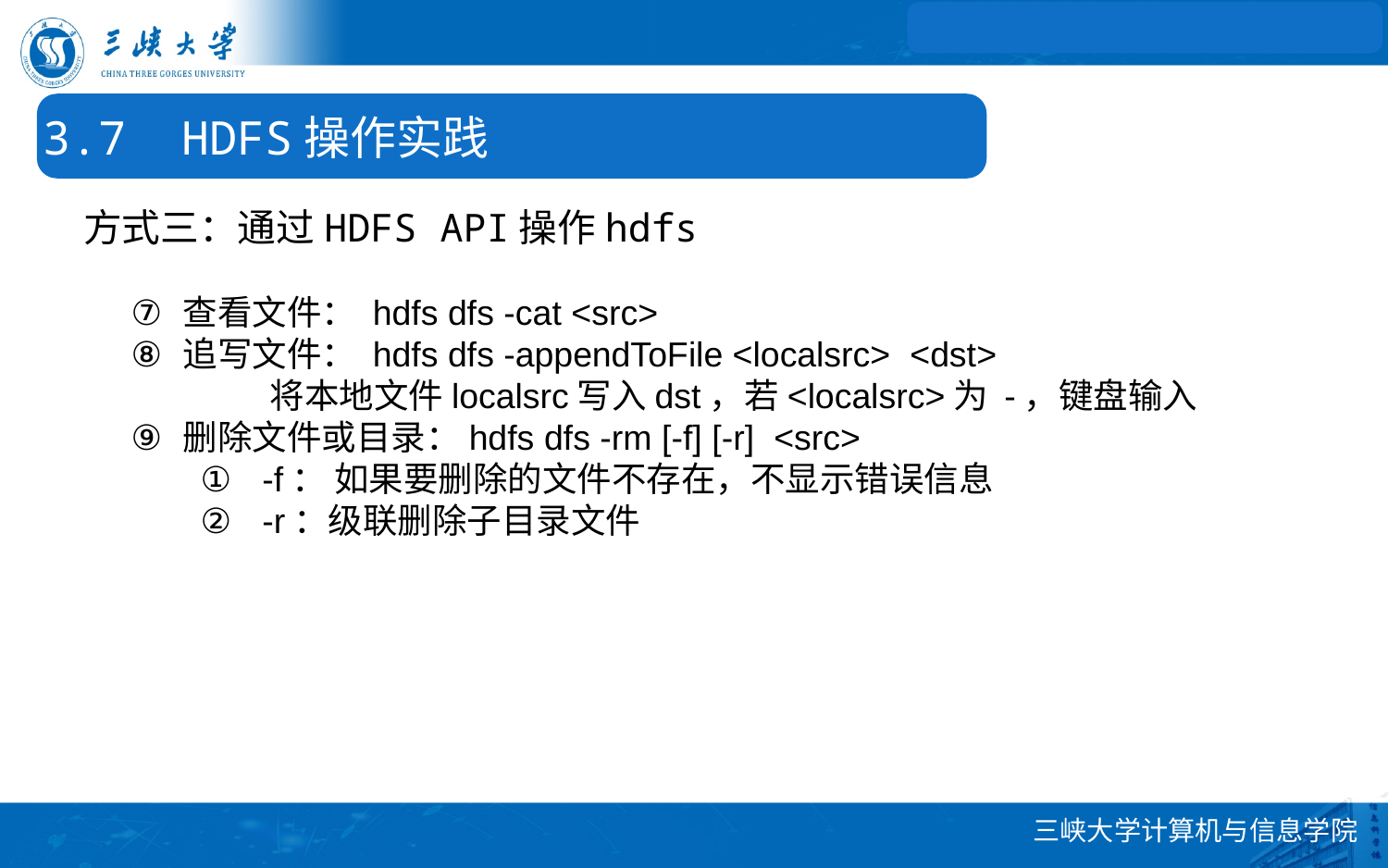

3.7	HDFS操作实践

方式三：通过HDFS API操作hdfs
查看文件： hdfs dfs -cat <src>
追写文件： hdfs dfs -appendToFile <localsrc>  <dst>
	将本地文件localsrc写入dst，若<localsrc>为 -，键盘输入
删除文件或目录：hdfs dfs -rm [-f] [-r]  <src>
 -f： 如果要删除的文件不存在，不显示错误信息
 -r：级联删除子目录文件